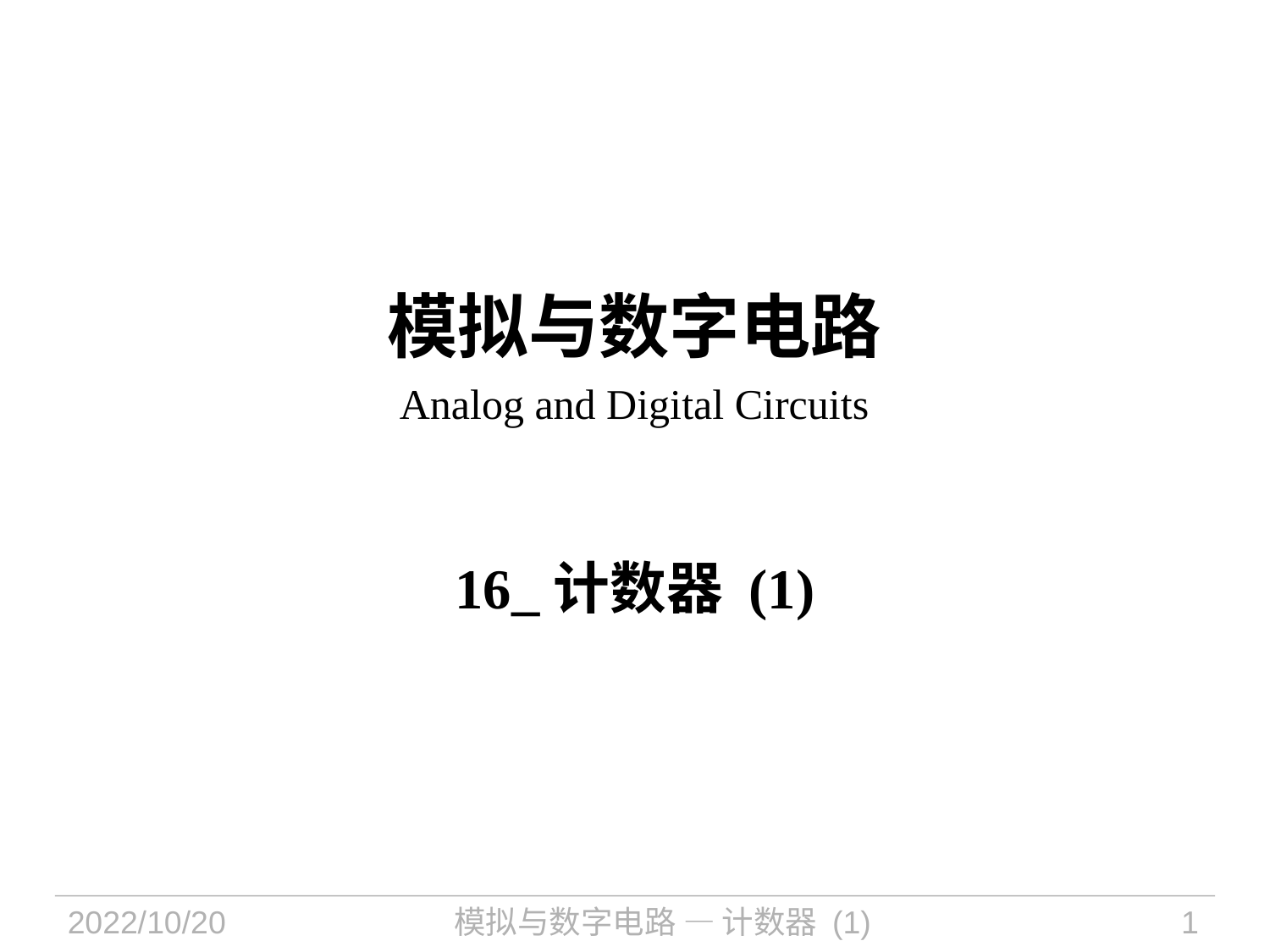

# 模拟与数字电路 Analog and Digital Circuits
16_计数器 (1)
2022/10/20
模拟与数字电路 — 计数器 (1)
1